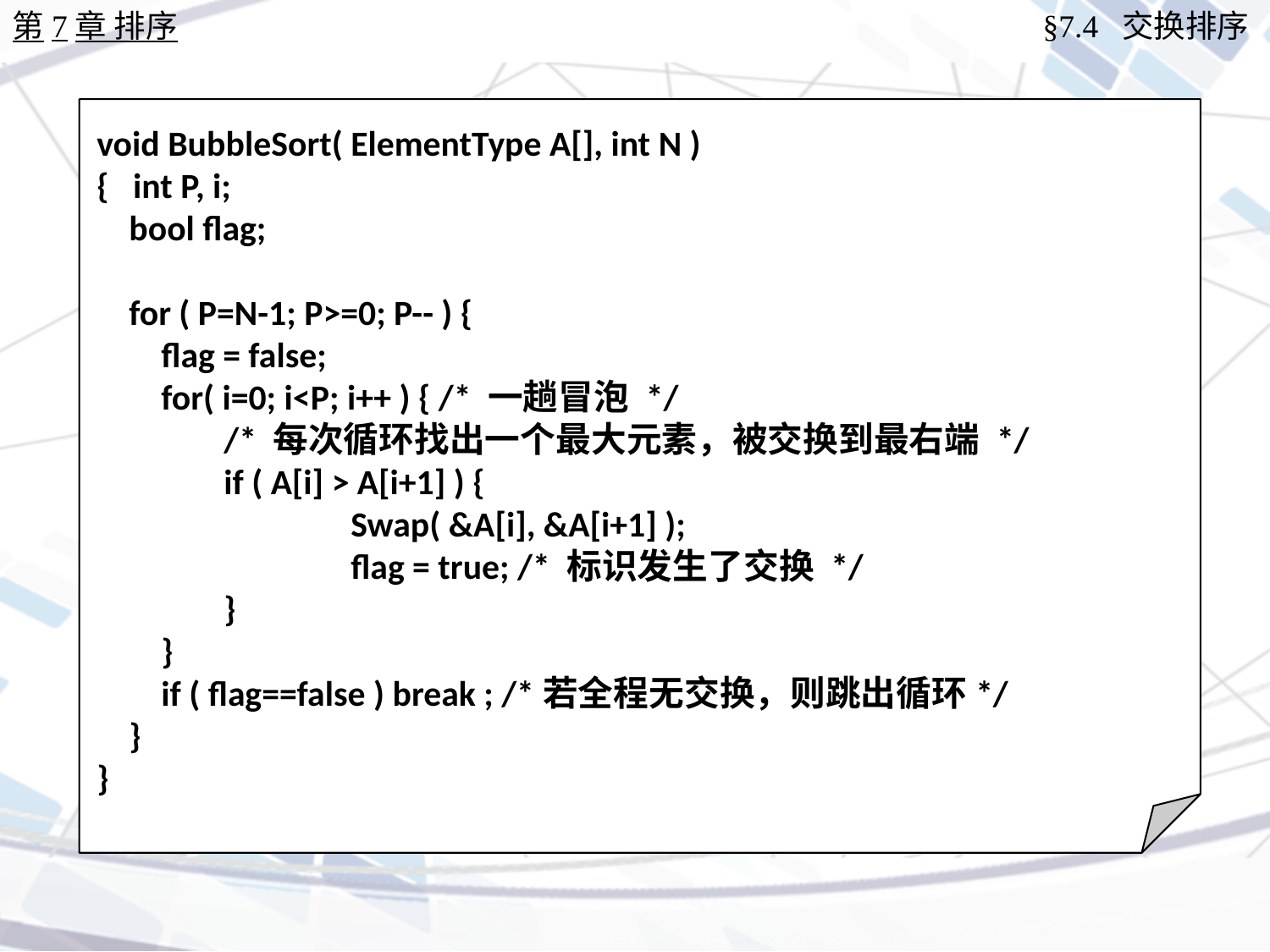

第7章 排序
§7.4  交换排序
void BubbleSort( ElementType A[], int N )
{   int P, i;
    bool flag;

    for ( P=N-1; P>=0; P-- ) {
        flag = false;
        for( i=0; i<P; i++ ) { /* 一趟冒泡 */
	/* 每次循环找出一个最大元素，被交换到最右端 */
	if ( A[i] > A[i+1] ) {
		Swap( &A[i], &A[i+1] );
 		flag = true; /* 标识发生了交换 */
	}
        }
        if ( flag==false ) break ; /*若全程无交换，则跳出循环*/
    }
}